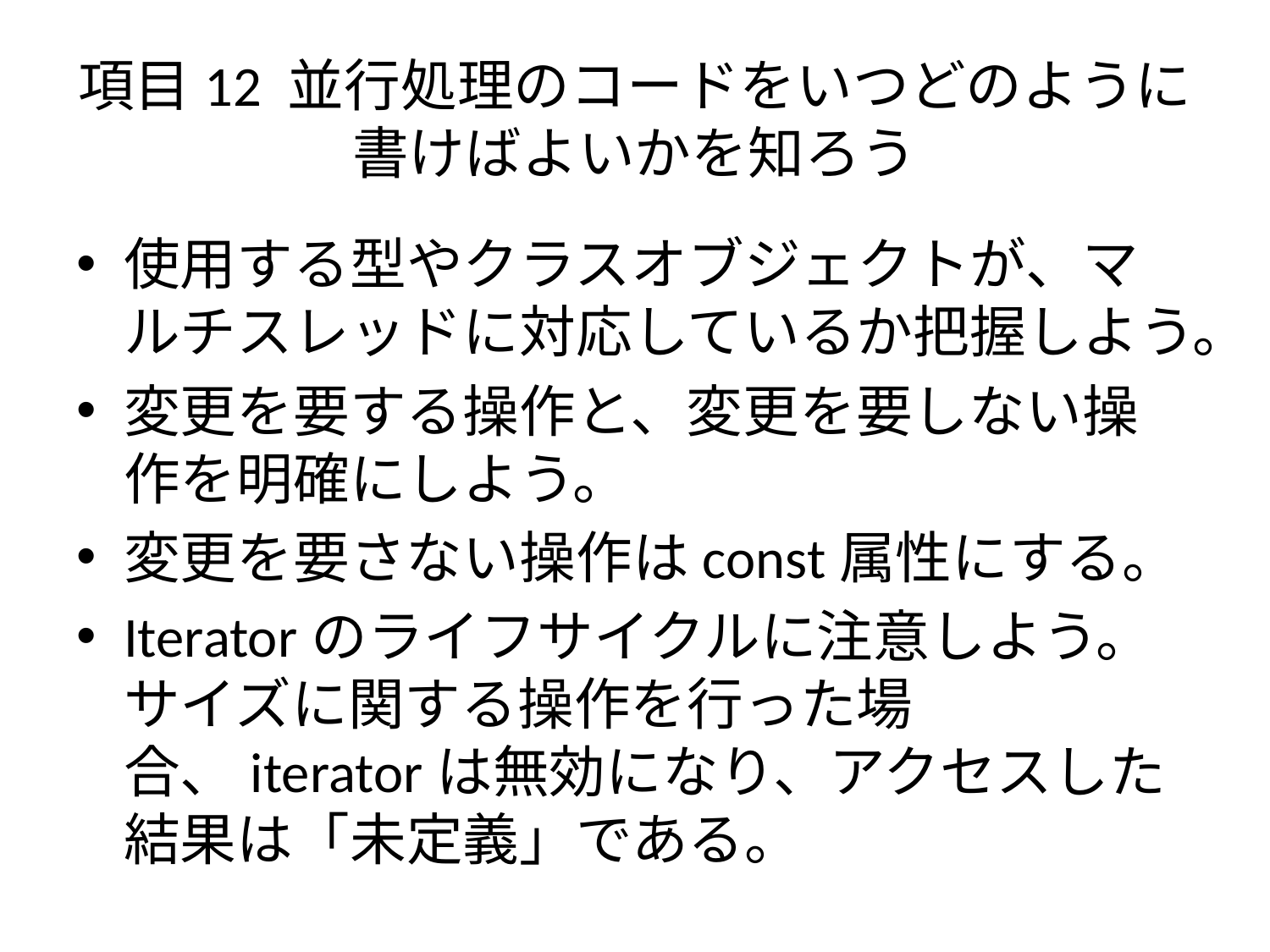

# 項目12 並行処理のコードをいつどのように書けばよいかを知ろう
使用する型やクラスオブジェクトが、マルチスレッドに対応しているか把握しよう。
変更を要する操作と、変更を要しない操作を明確にしよう。
変更を要さない操作はconst属性にする。
Iteratorのライフサイクルに注意しよう。サイズに関する操作を行った場合、iteratorは無効になり、アクセスした結果は「未定義」である。